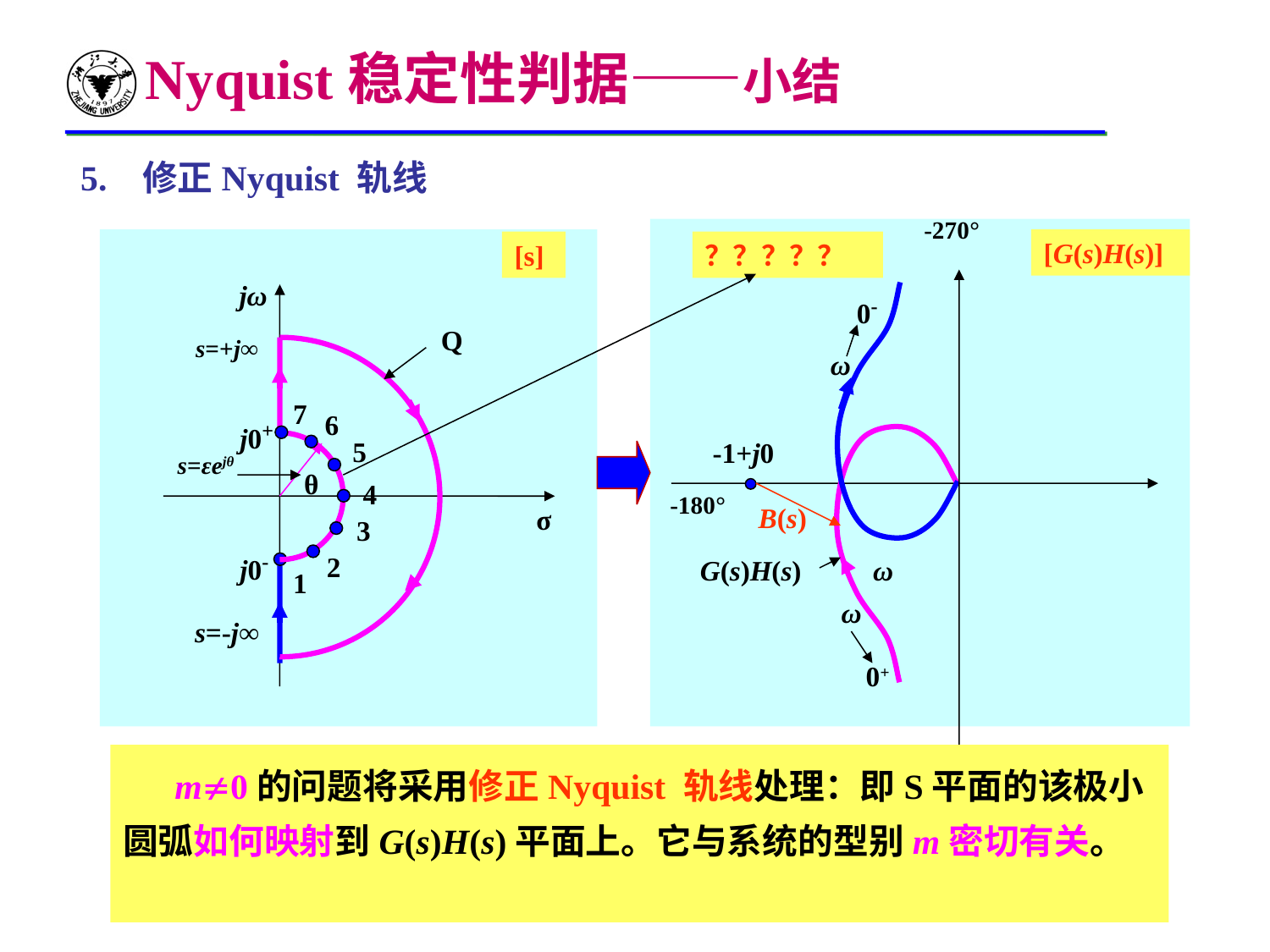

Nyquist稳定性判据——小结
5.   修正Nyquist 轨线
-270°

[G(s)H(s)]
？？？？？

[s]

jω

0-

ω

Q
s=+j∞

7
6
j0+

5

s=εejθ

θ
4

3

2

1

ω

0+
ω
G(s)H(s)

-1+j0

B(s)

-180°

σ
j0-

s=-j∞
　 m≠0的问题将采用修正Nyquist 轨线处理：即S平面的该极小圆弧如何映射到G(s)H(s)平面上。它与系统的型别m密切有关。